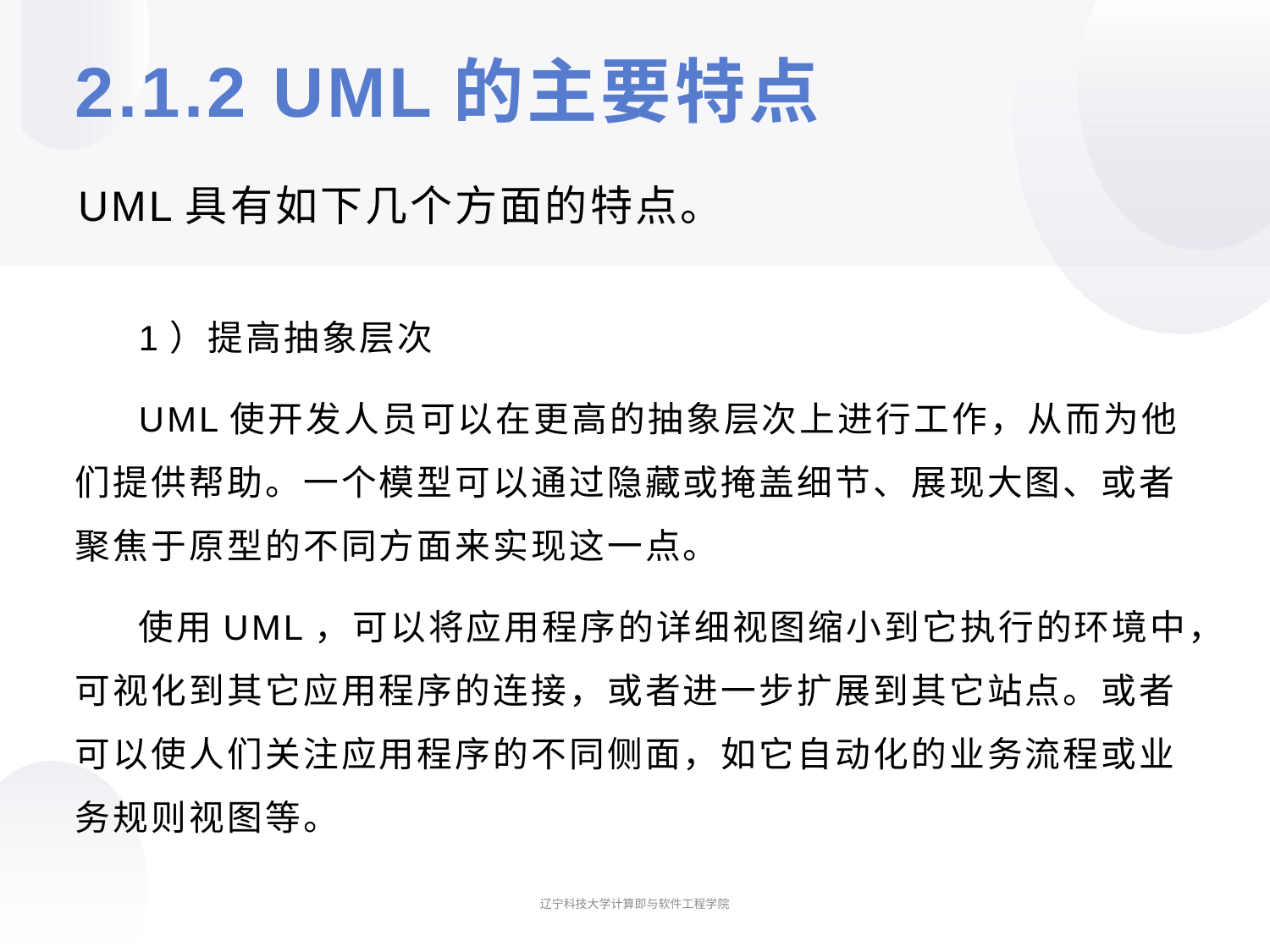

# 2.1.2 UML的主要特点
UML具有如下几个方面的特点。

1）提高抽象层次
UML使开发人员可以在更高的抽象层次上进行工作，从而为他们提供帮助。一个模型可以通过隐藏或掩盖细节、展现大图、或者聚焦于原型的不同方面来实现这一点。
使用UML，可以将应用程序的详细视图缩小到它执行的环境中，可视化到其它应用程序的连接，或者进一步扩展到其它站点。或者可以使人们关注应用程序的不同侧面，如它自动化的业务流程或业务规则视图等。

辽宁科技大学计算即与软件工程学院
13